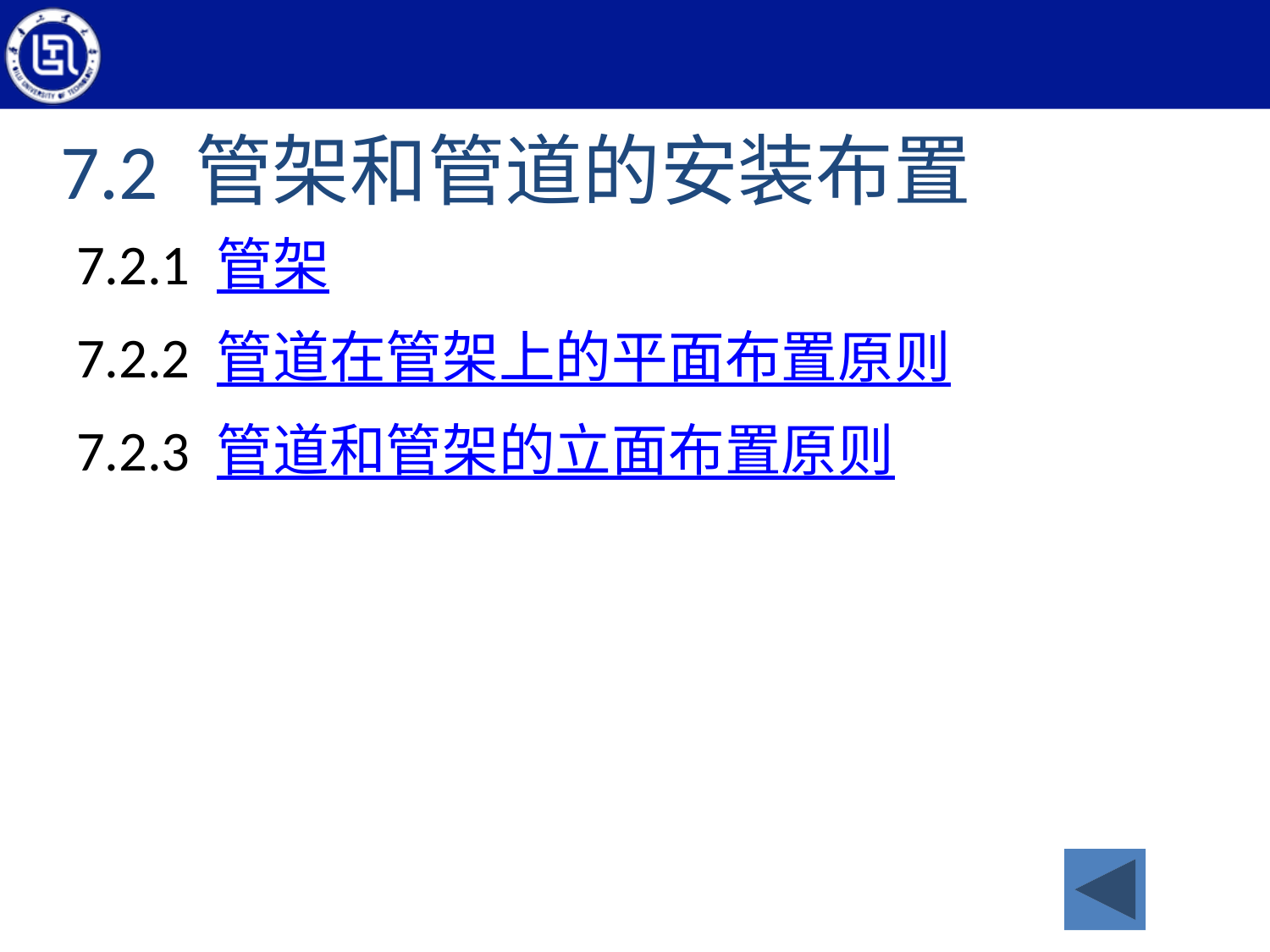

# 7.2 管架和管道的安装布置
7.2.1 管架
7.2.2 管道在管架上的平面布置原则
7.2.3 管道和管架的立面布置原则